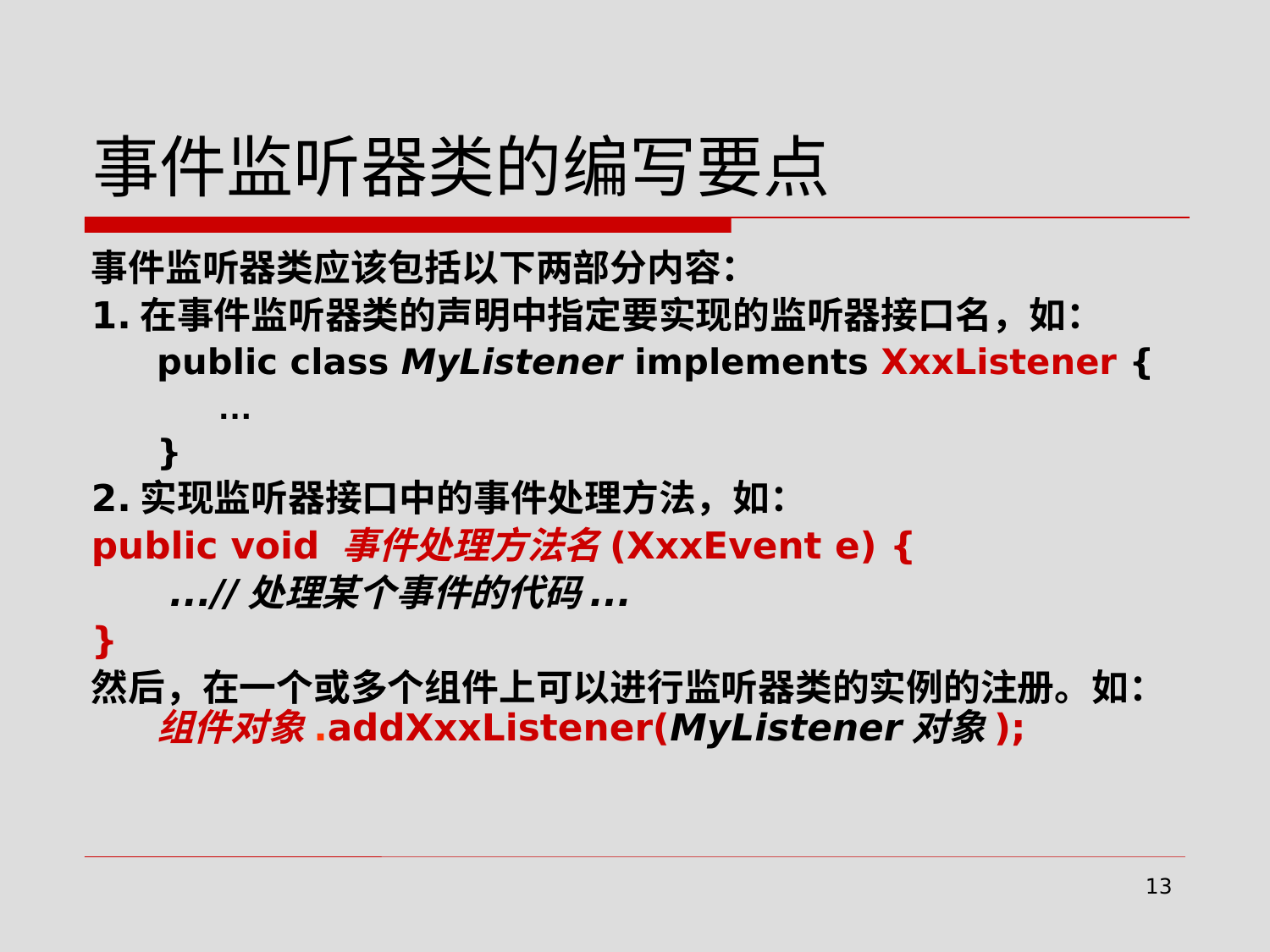

# 事件监听器类的编写要点
事件监听器类应该包括以下两部分内容：
1.在事件监听器类的声明中指定要实现的监听器接口名，如：
public class MyListener implements XxxListener {
	…
}
2.实现监听器接口中的事件处理方法，如：
public void 事件处理方法名(XxxEvent e) {
	 ...//处理某个事件的代码...
}
然后，在一个或多个组件上可以进行监听器类的实例的注册。如：组件对象.addXxxListener(MyListener对象);

13